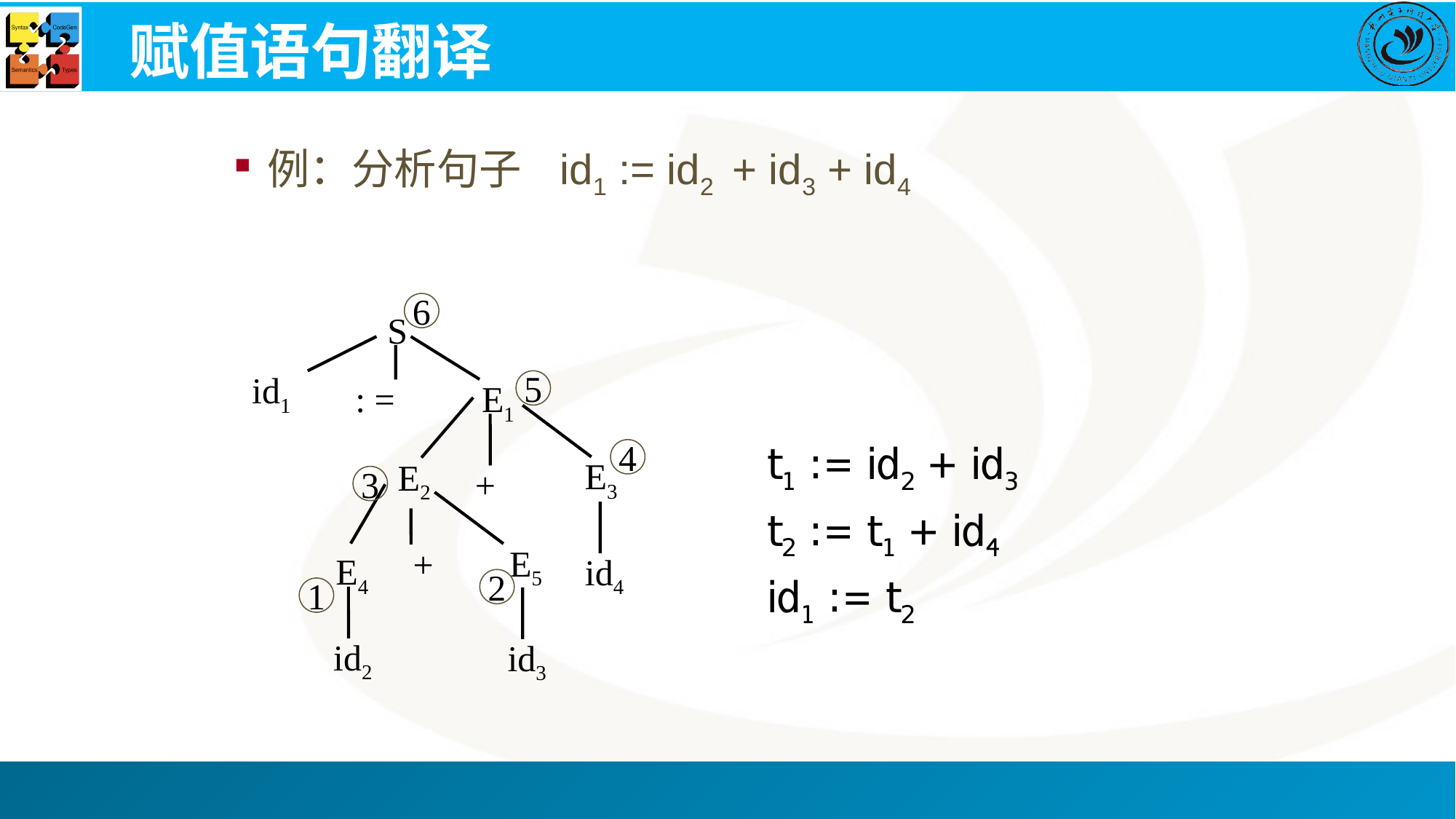

# 赋值语句翻译
例：分析句子   id1 := id2  + id3 + id4
6
S

id1
: =
E1
5

4
E3
E2
+
3

E5
+
E4
id4
2
1

id2
id3
t1 := id2 + id3
t2 := t1 + id4
id1 := t2
47